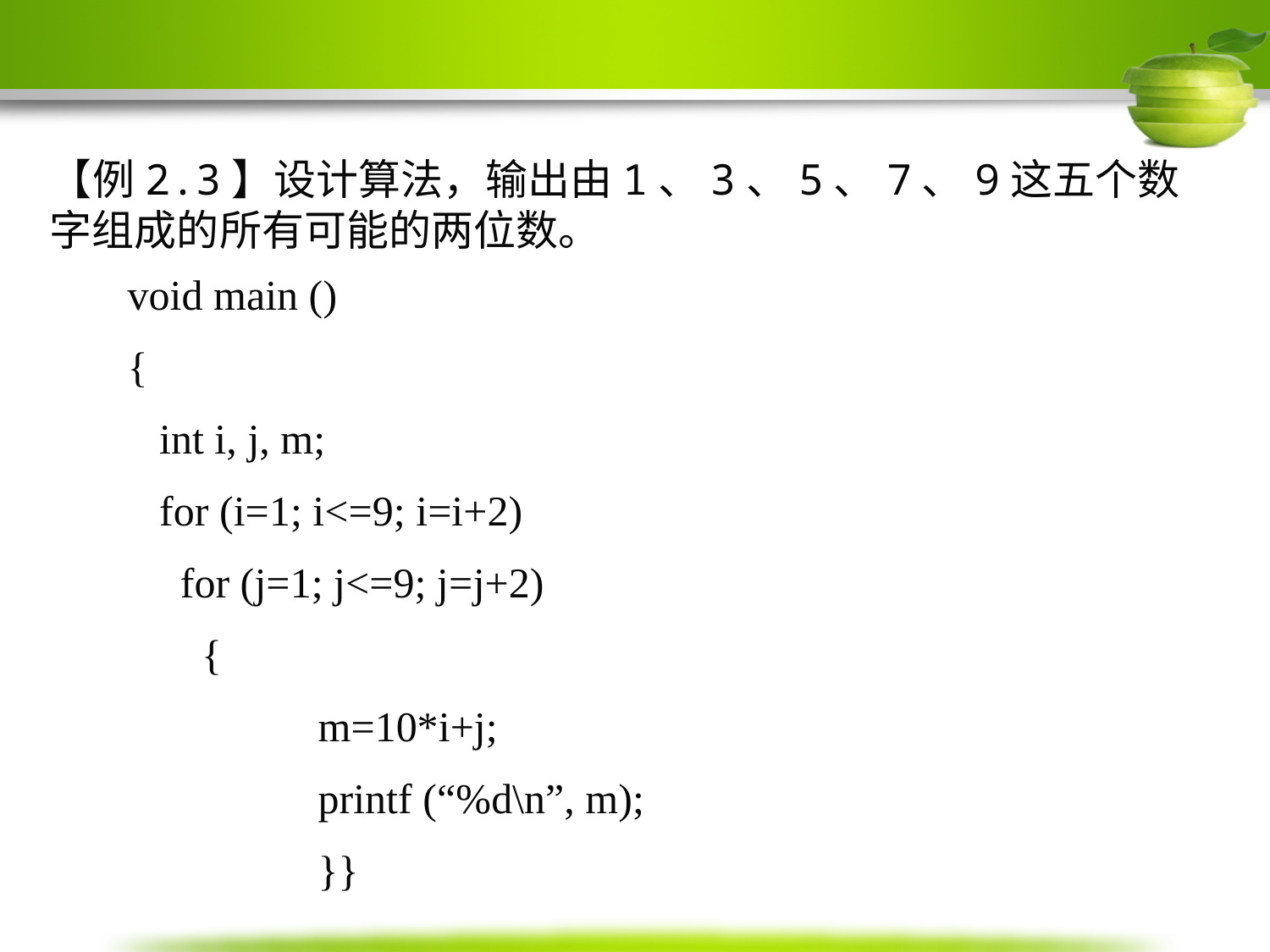

【例2.3】设计算法，输出由1、3、5、7、9这五个数字组成的所有可能的两位数。
void main ()
{
   int i, j, m;
   for (i=1; i<=9; i=i+2)
     for (j=1; j<=9; j=j+2)
       {
m=10*i+j;
printf (“%d\n”, m);
}}